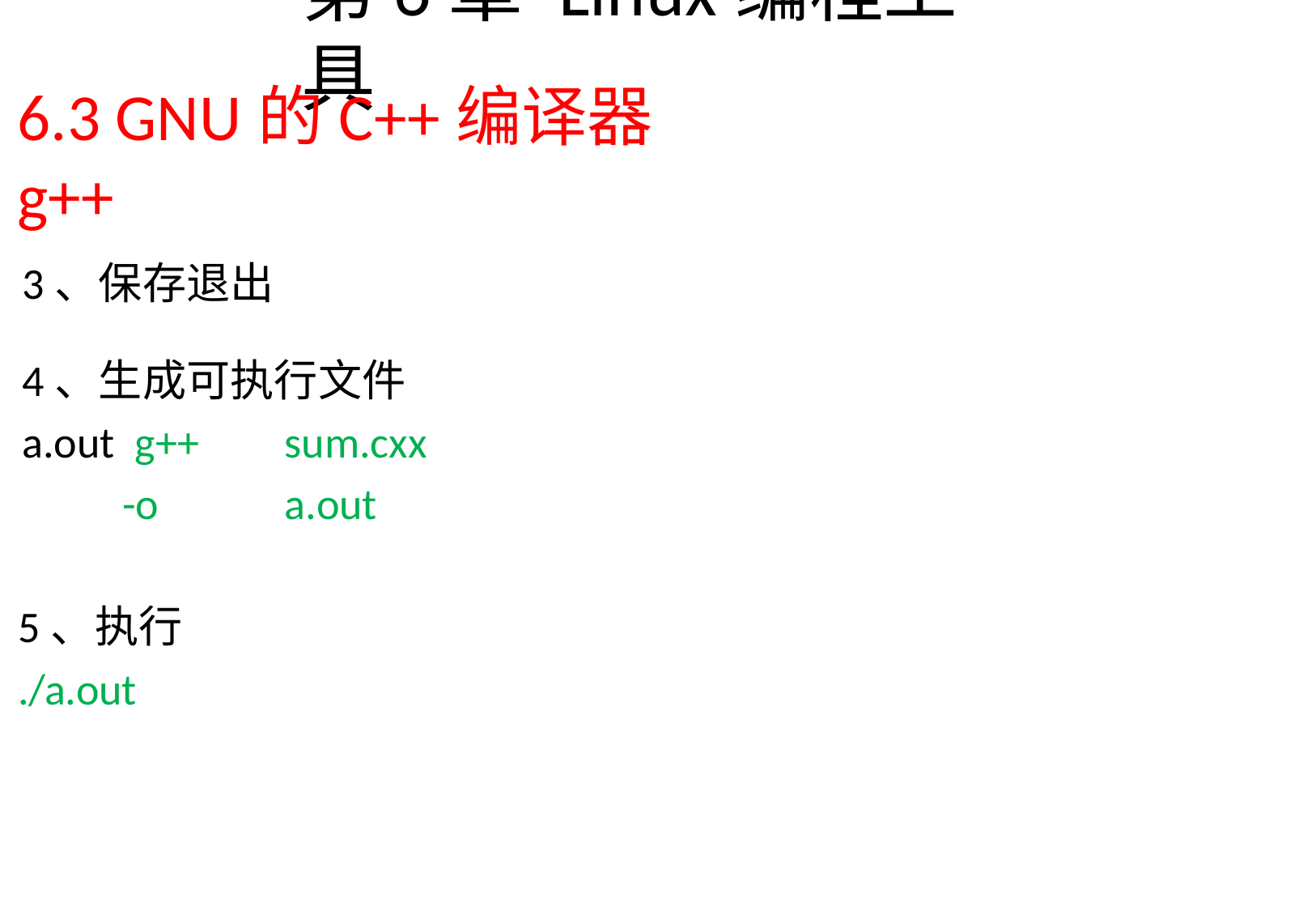

# 第6章Linux编程工具
6.3 GNU的C++编译器g++
3、保存退出
4、生成可执行文件a.out  g++	sum.cxx	-o	a.out

5、执行
./a.out